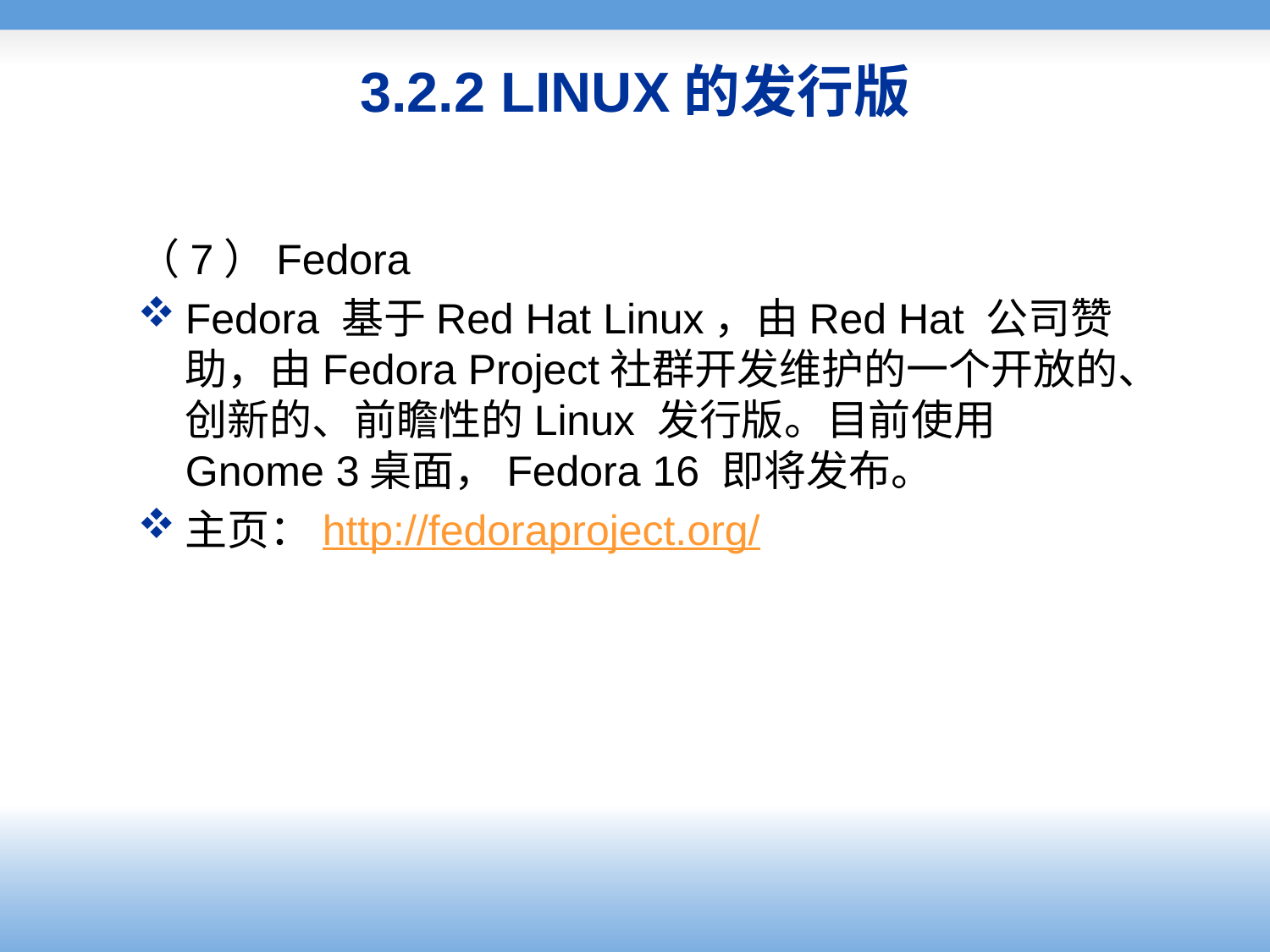

# 3.2.2 LINUX的发行版
（7）Fedora
Fedora 基于Red Hat Linux，由Red Hat 公司赞助，由Fedora Project社群开发维护的一个开放的、创新的、前瞻性的Linux 发行版。目前使用Gnome 3桌面，Fedora 16 即将发布。
主页：http://fedoraproject.org/